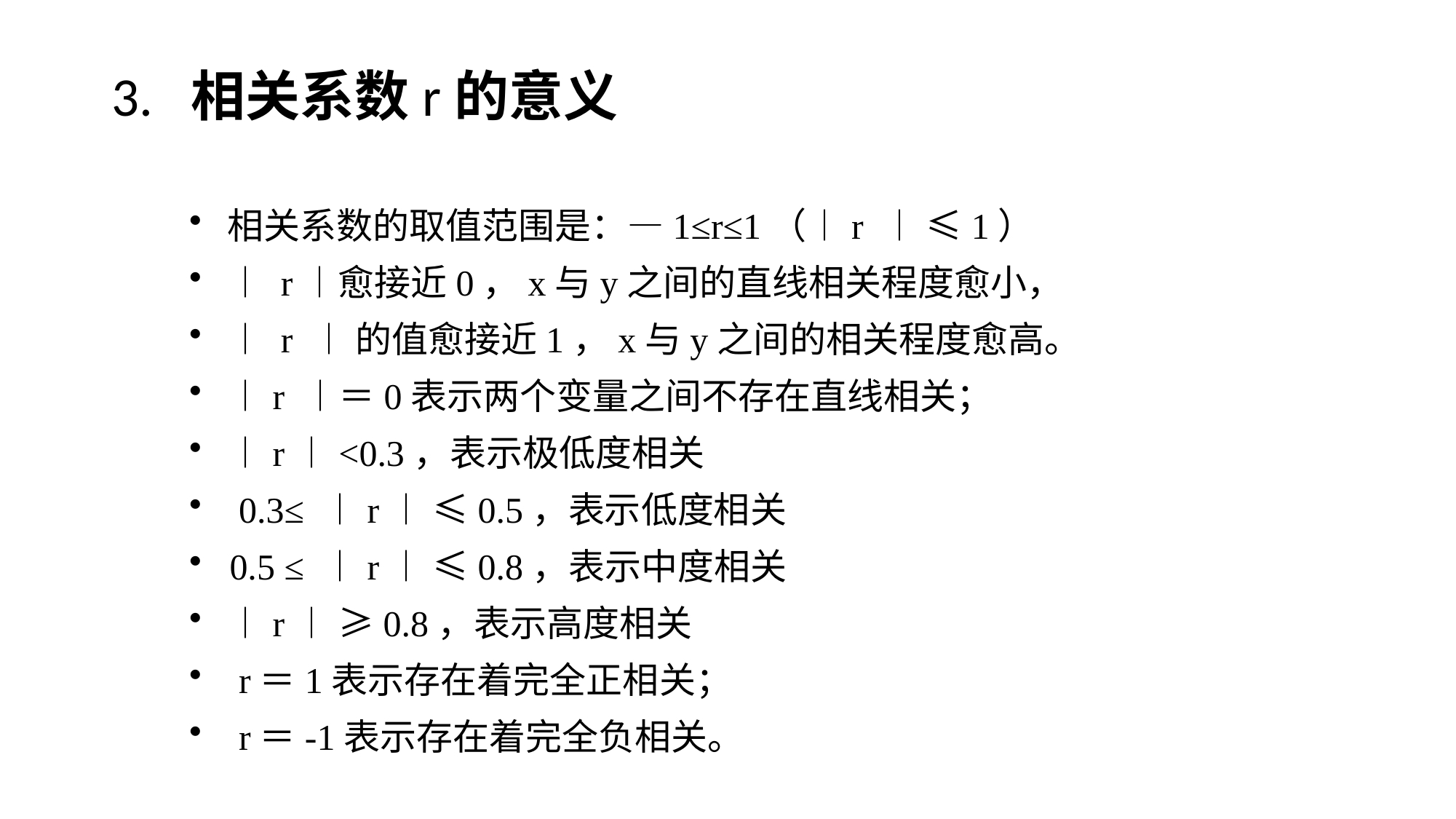

# 3.  相关系数r的意义
  相关系数的取值范围是：—1≤r≤1（︱r ︱ ≤1）
  ︱ r︱愈接近0，x与y之间的直线相关程度愈小，
  ︱ r ︱ 的值愈接近1，x与y之间的相关程度愈高。
  ︱r ︱＝0表示两个变量之间不存在直线相关；
  ︱r︱<0.3，表示极低度相关
    0.3≤ ︱r︱ ≤0.5，表示低度相关
   0.5 ≤ ︱r︱ ≤0.8，表示中度相关
  ︱r︱ ≥0.8，表示高度相关
    r＝1表示存在着完全正相关；
    r＝-1表示存在着完全负相关。